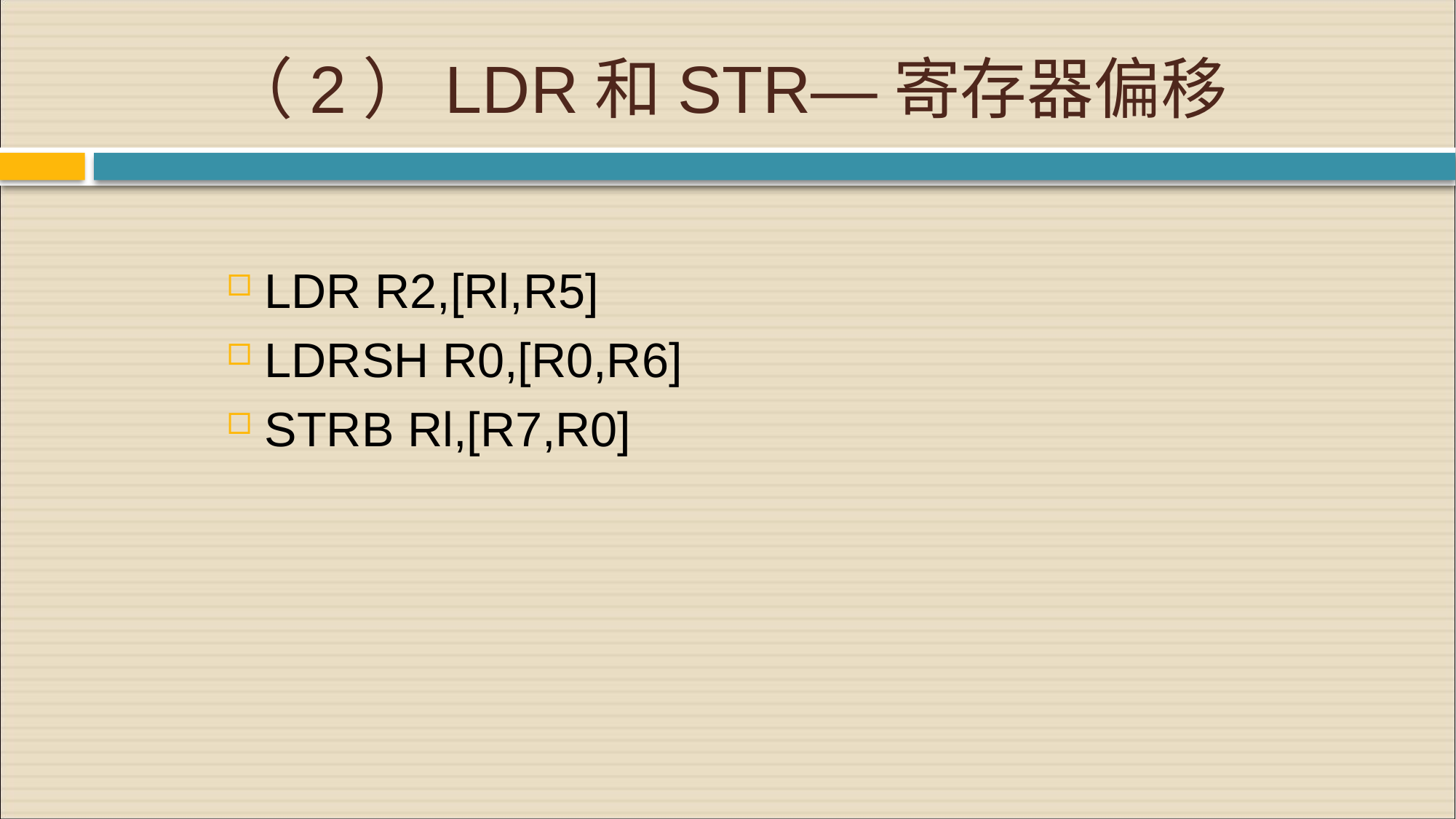

# （2）LDR和STR—寄存器偏移

LDR R2,[Rl,R5]
LDRSH R0,[R0,R6]
STRB Rl,[R7,R0]